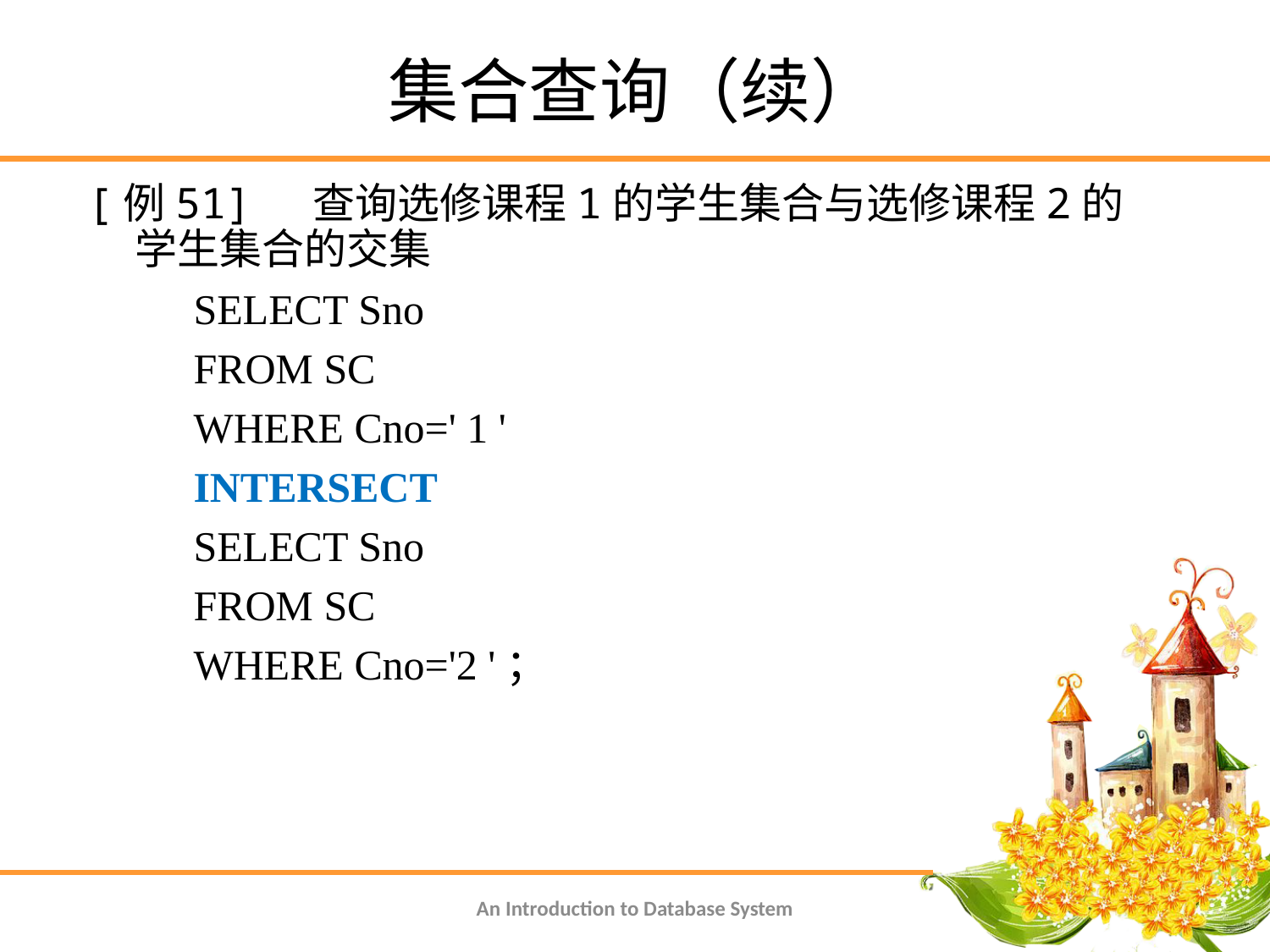

# 集合查询（续）
[例51]  查询选修课程1的学生集合与选修课程2的学生集合的交集
    SELECT Sno
    FROM SC
    WHERE Cno=' 1 '
    INTERSECT
    SELECT Sno
    FROM SC
    WHERE Cno='2 '；
An Introduction to Database System